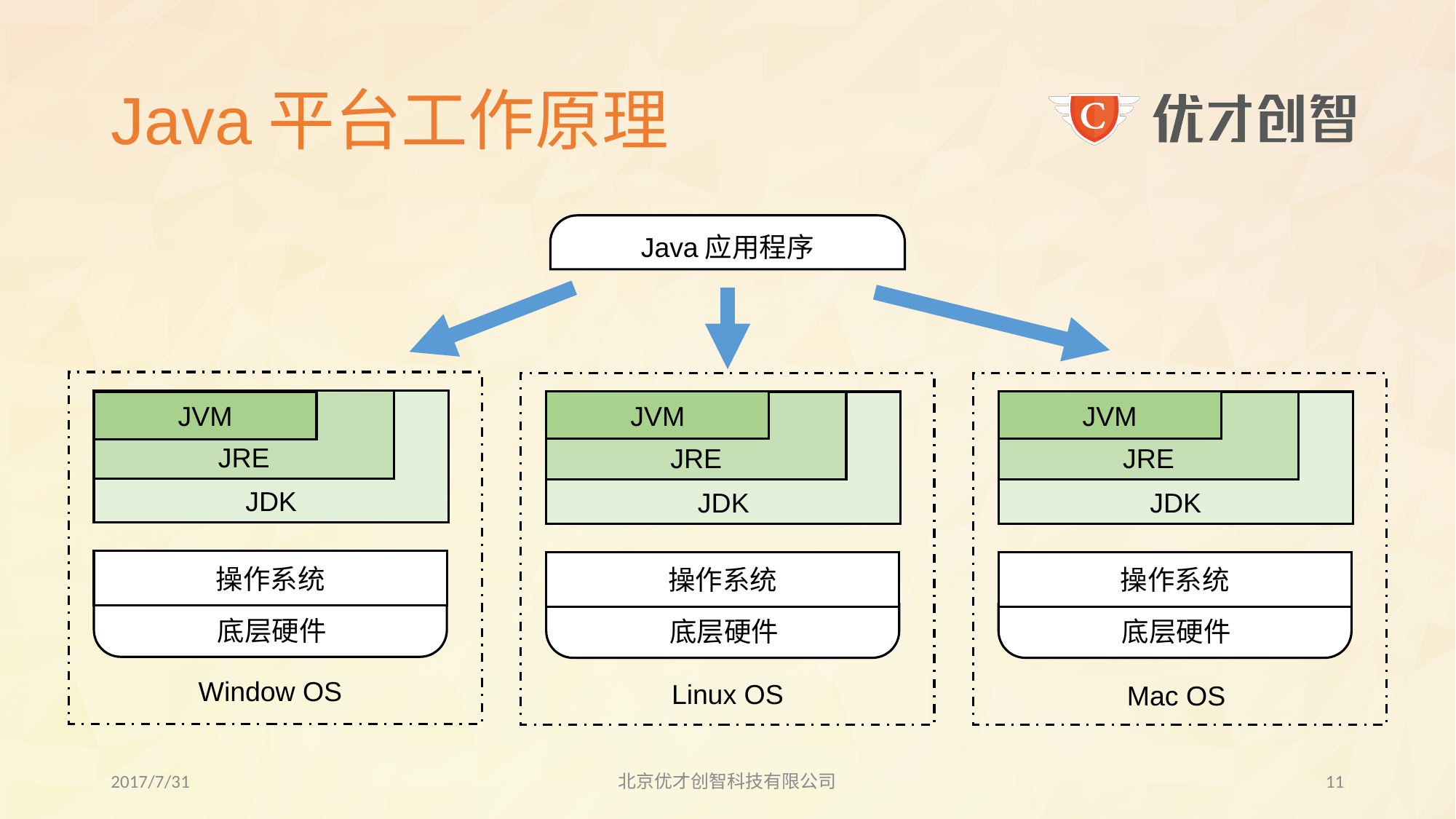

# Java平台工作原理
Java应用程序

Window OS
JDK
JRE
JVM
操作系统

底层硬件

Linux OS
JVM
JDK
JRE
操作系统

底层硬件

Mac OS
JVM
JDK
JRE
操作系统

底层硬件
2017/7/31
北京优才创智科技有限公司
11